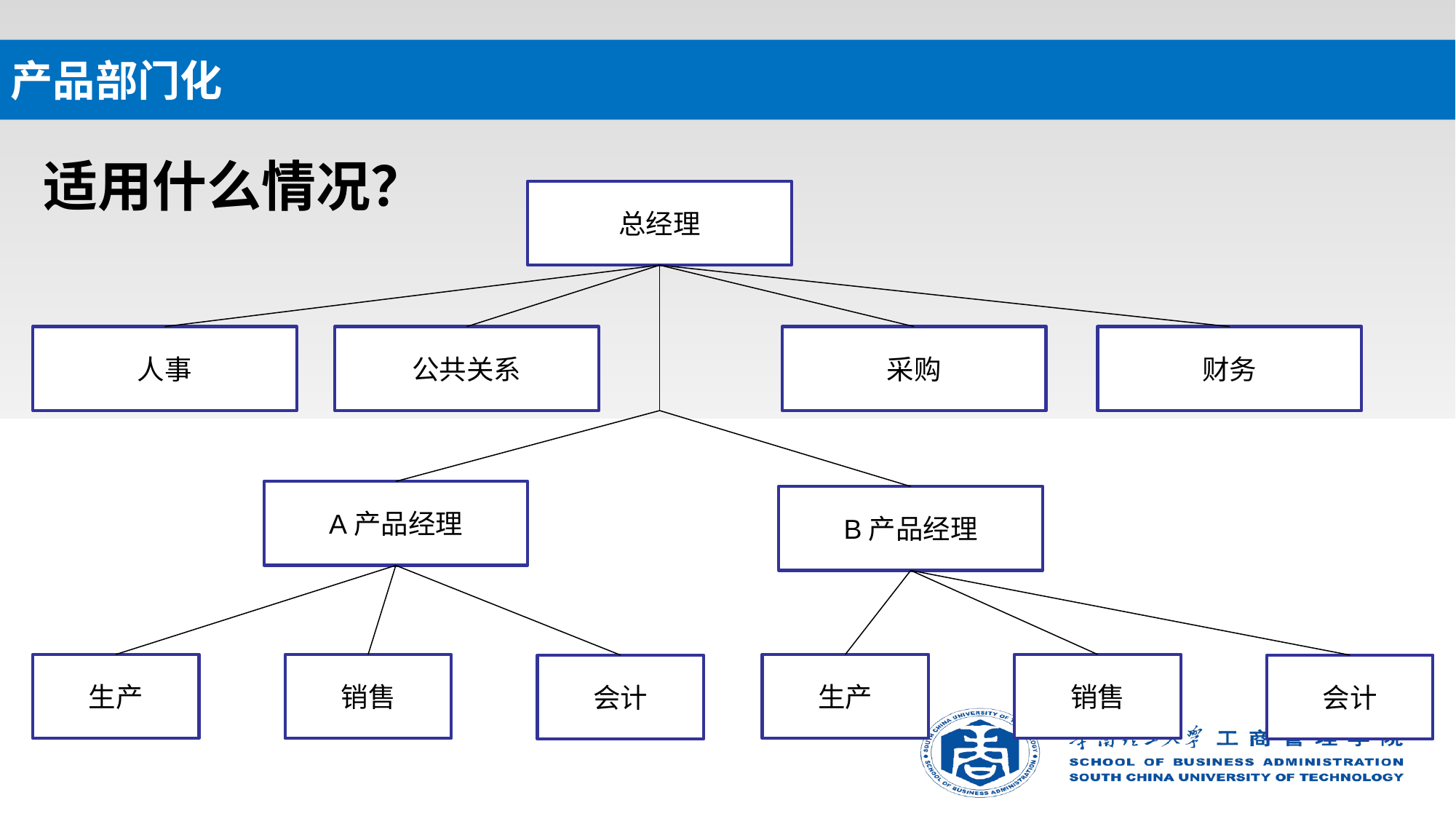

# 产品部门化
适用什么情况？
总经理
公共关系
采购
财务
人事
A产品经理
B产品经理
生产
销售
会计
生产
销售
会计